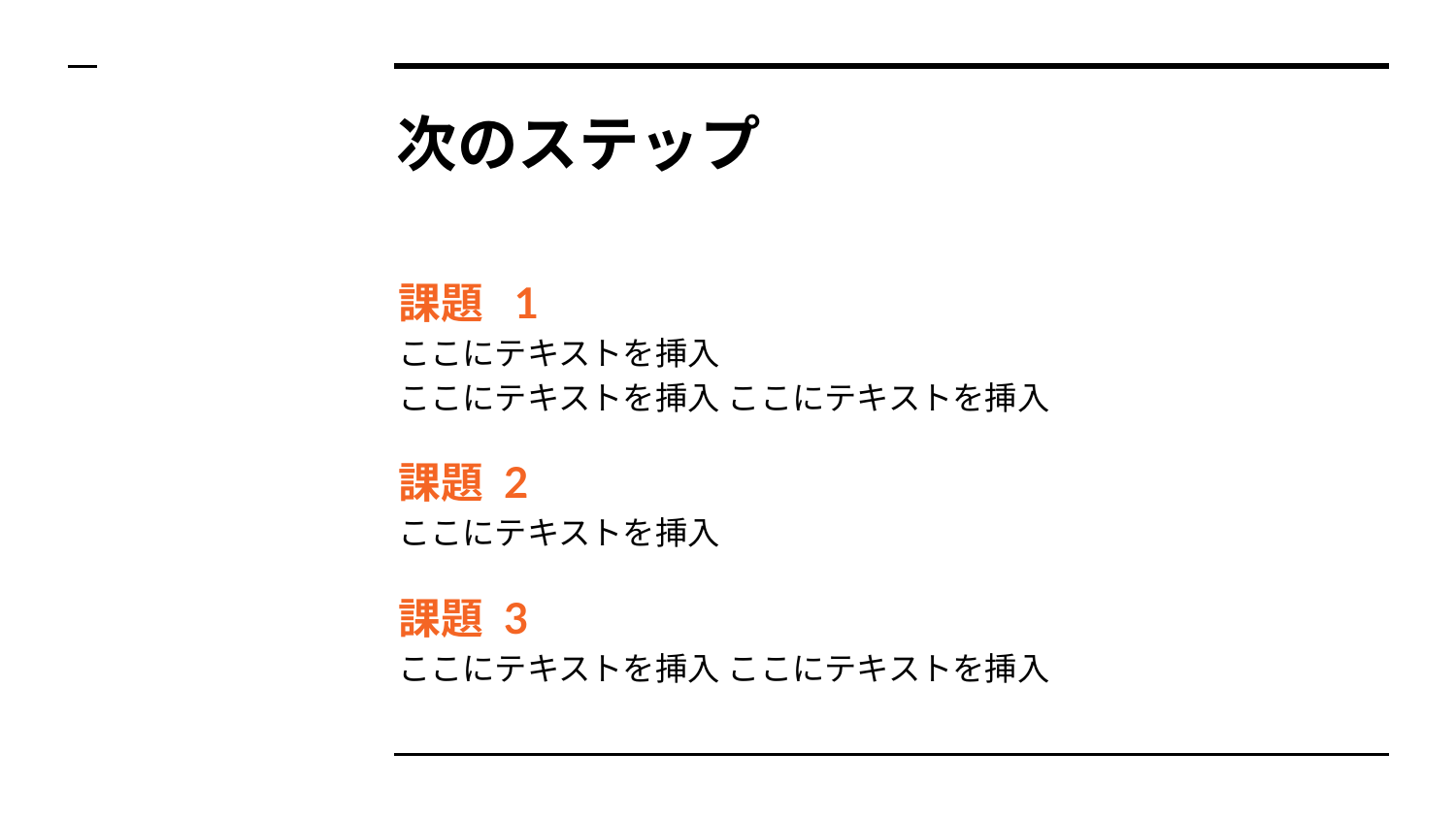

# 次のステップ
課題  1
ここにテキストを挿入
ここにテキストを挿入 ここにテキストを挿入
課題 2
ここにテキストを挿入
課題 3
ここにテキストを挿入 ここにテキストを挿入